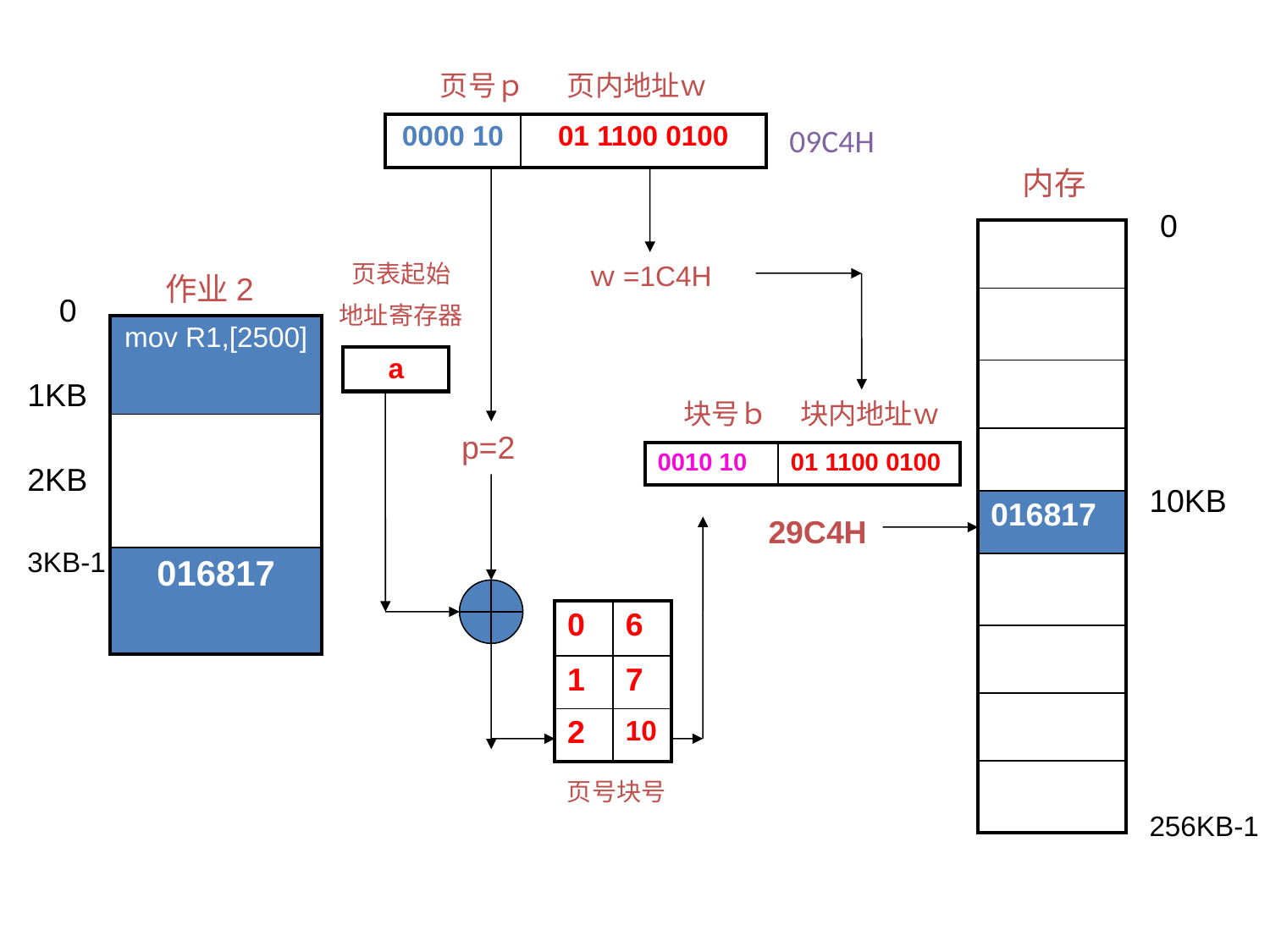

页号ｐ
页内地址ｗ
| 0000 10 | 01 1100 0100 |
| --- | --- |
09C4H
　内存

0
|  |
| --- |
|  |
|  |
|  |
| 016817 |
|  |
|  |
|  |
|  |
页表起始
地址寄存器
ｗ=1C4H
作业2

0
| mov R1,[2500] |
| --- |
|  |
| 016817 |
| a |
| --- |
1KB

块号ｂ
块内地址ｗ
p=2
| 0010 10 | 01 1100 0100 |
| --- | --- |
2KB

10KB
29C4H

3KB-1

| 0 | 6 |
| --- | --- |
| 1 | 7 |
| 2 | 10 |

页号块号
256KB-1